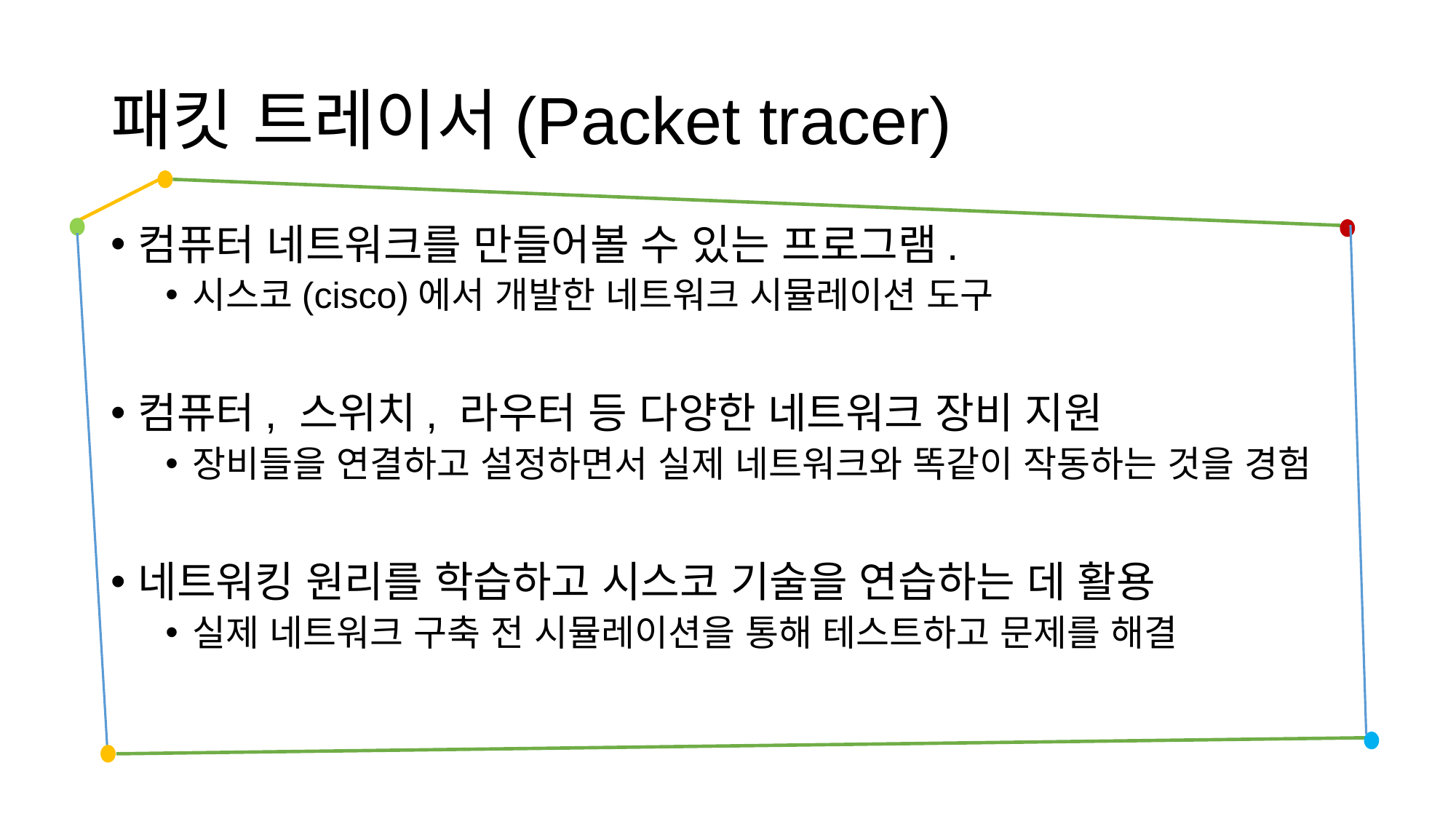

# 패킷 트레이서(Packet tracer)

컴퓨터 네트워크를 만들어볼 수 있는 프로그램.
시스코(cisco)에서 개발한 네트워크 시뮬레이션 도구

컴퓨터, 스위치, 라우터 등 다양한 네트워크 장비 지원
장비들을 연결하고 설정하면서 실제 네트워크와 똑같이 작동하는 것을 경험

네트워킹 원리를 학습하고 시스코 기술을 연습하는 데 활용
실제 네트워크 구축 전 시뮬레이션을 통해 테스트하고 문제를 해결